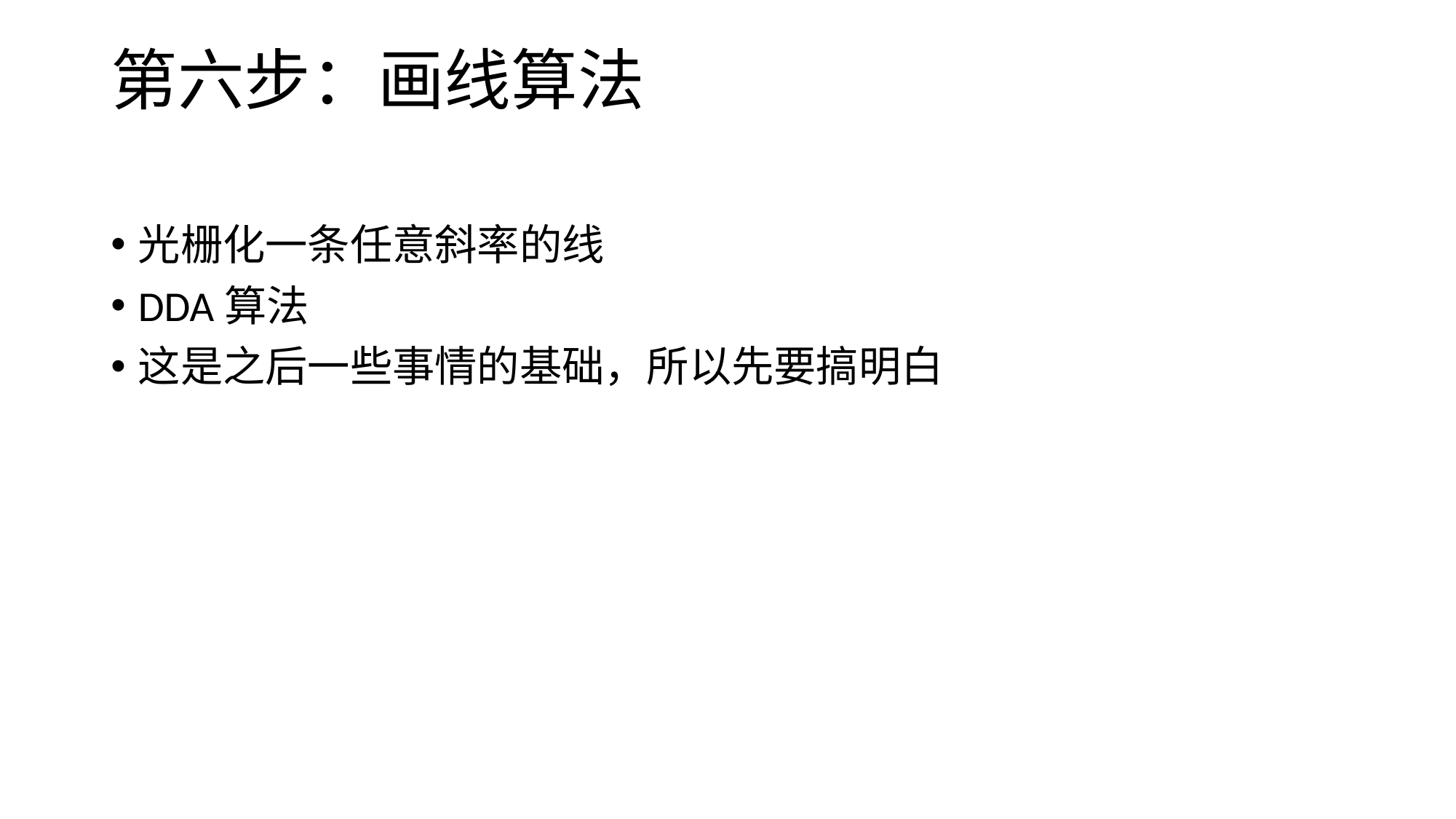

# 第六步：画线算法
光栅化一条任意斜率的线
DDA算法
这是之后一些事情的基础，所以先要搞明白